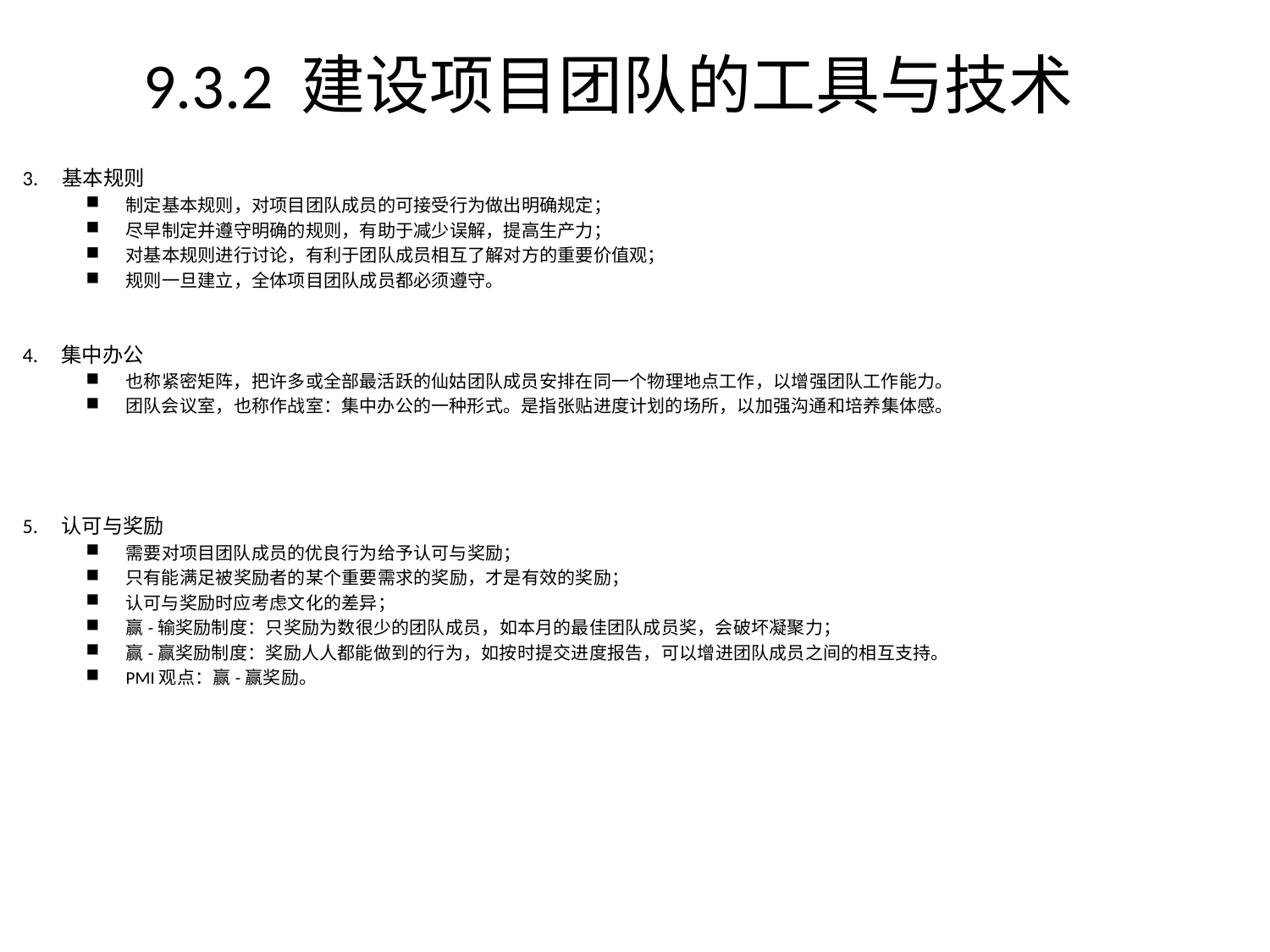

# 9.3.2 建设项目团队的工具与技术
3.    基本规则
制定基本规则，对项目团队成员的可接受行为做出明确规定；
尽早制定并遵守明确的规则，有助于减少误解，提高生产力；
对基本规则进行讨论，有利于团队成员相互了解对方的重要价值观；
规则一旦建立，全体项目团队成员都必须遵守。

4.    集中办公
也称紧密矩阵，把许多或全部最活跃的仙姑团队成员安排在同一个物理地点工作，以增强团队工作能力。
团队会议室，也称作战室：集中办公的一种形式。是指张贴进度计划的场所，以加强沟通和培养集体感。

5.    认可与奖励
需要对项目团队成员的优良行为给予认可与奖励；
只有能满足被奖励者的某个重要需求的奖励，才是有效的奖励；
认可与奖励时应考虑文化的差异；
赢-输奖励制度：只奖励为数很少的团队成员，如本月的最佳团队成员奖，会破坏凝聚力；
赢-赢奖励制度：奖励人人都能做到的行为，如按时提交进度报告，可以增进团队成员之间的相互支持。
PMI观点：赢-赢奖励。